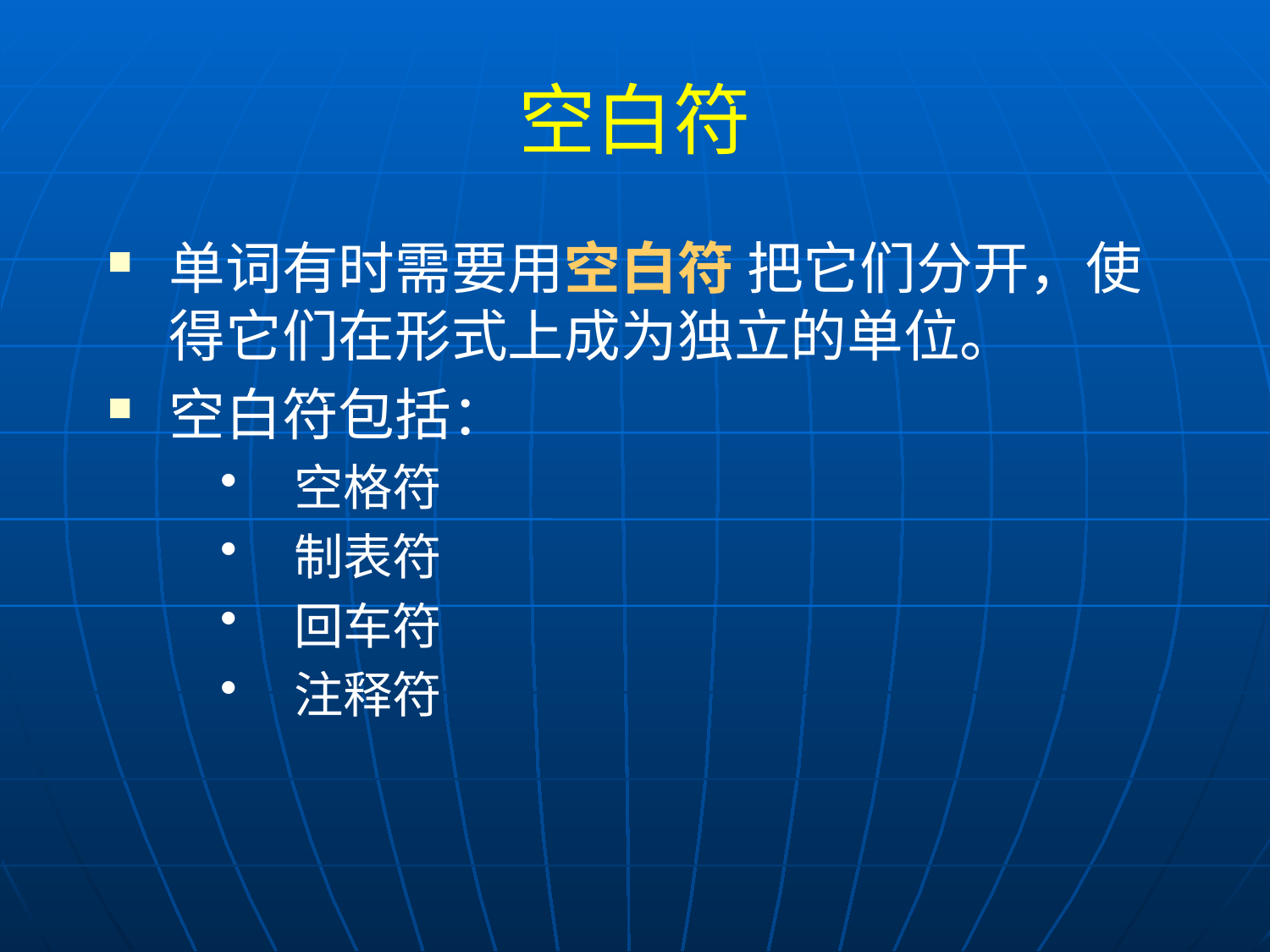

# 空白符
单词有时需要用空白符 把它们分开，使得它们在形式上成为独立的单位。
空白符包括：
空格符
制表符
回车符
注释符